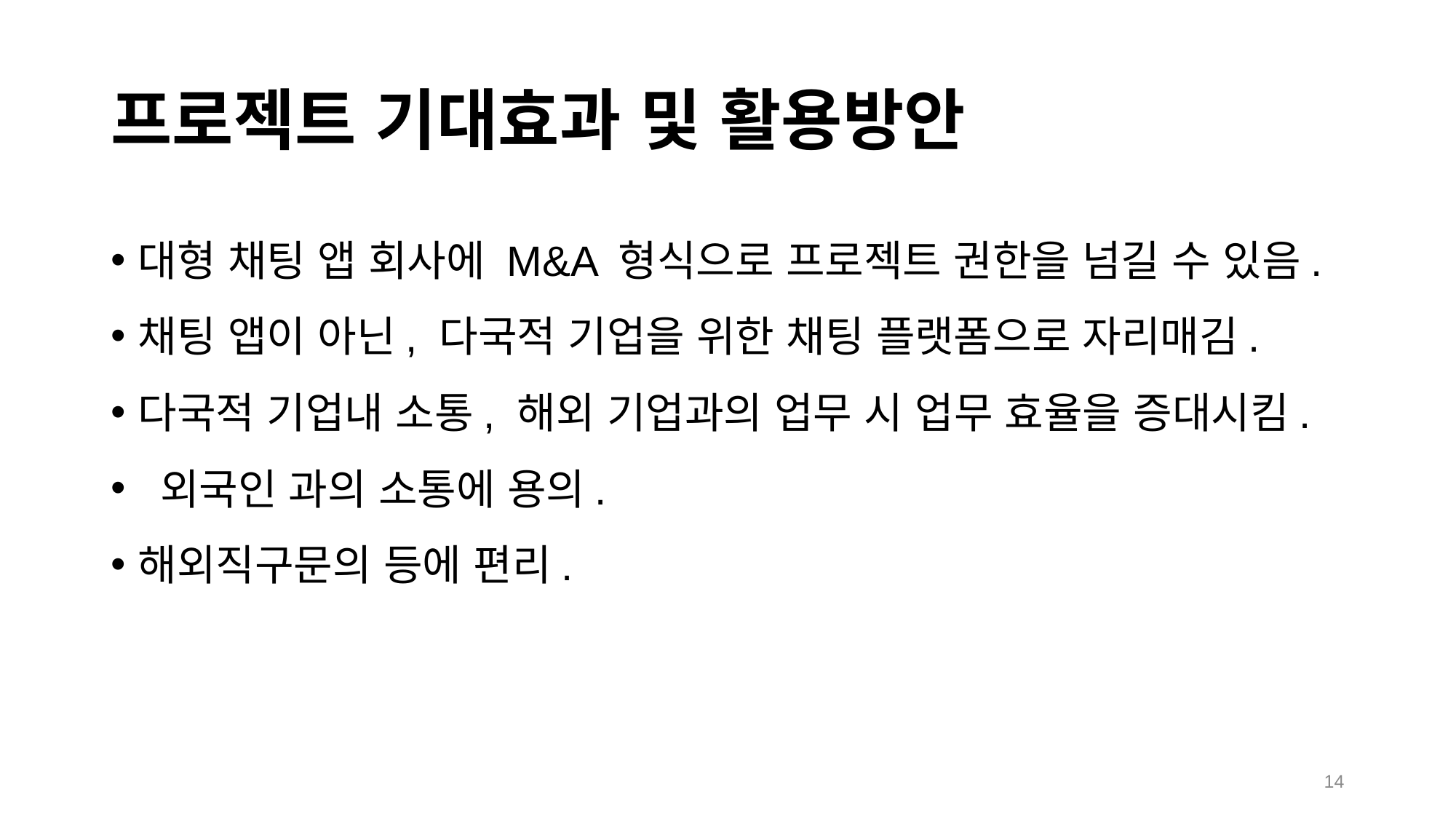

# 프로젝트 기대효과 및 활용방안
대형 채팅 앱 회사에 M&A 형식으로 프로젝트 권한을 넘길 수 있음.
채팅 앱이 아닌, 다국적 기업을 위한 채팅 플랫폼으로 자리매김.
다국적 기업내 소통, 해외 기업과의 업무 시 업무 효율을 증대시킴.
 외국인 과의 소통에 용의.
해외직구문의 등에 편리.

14